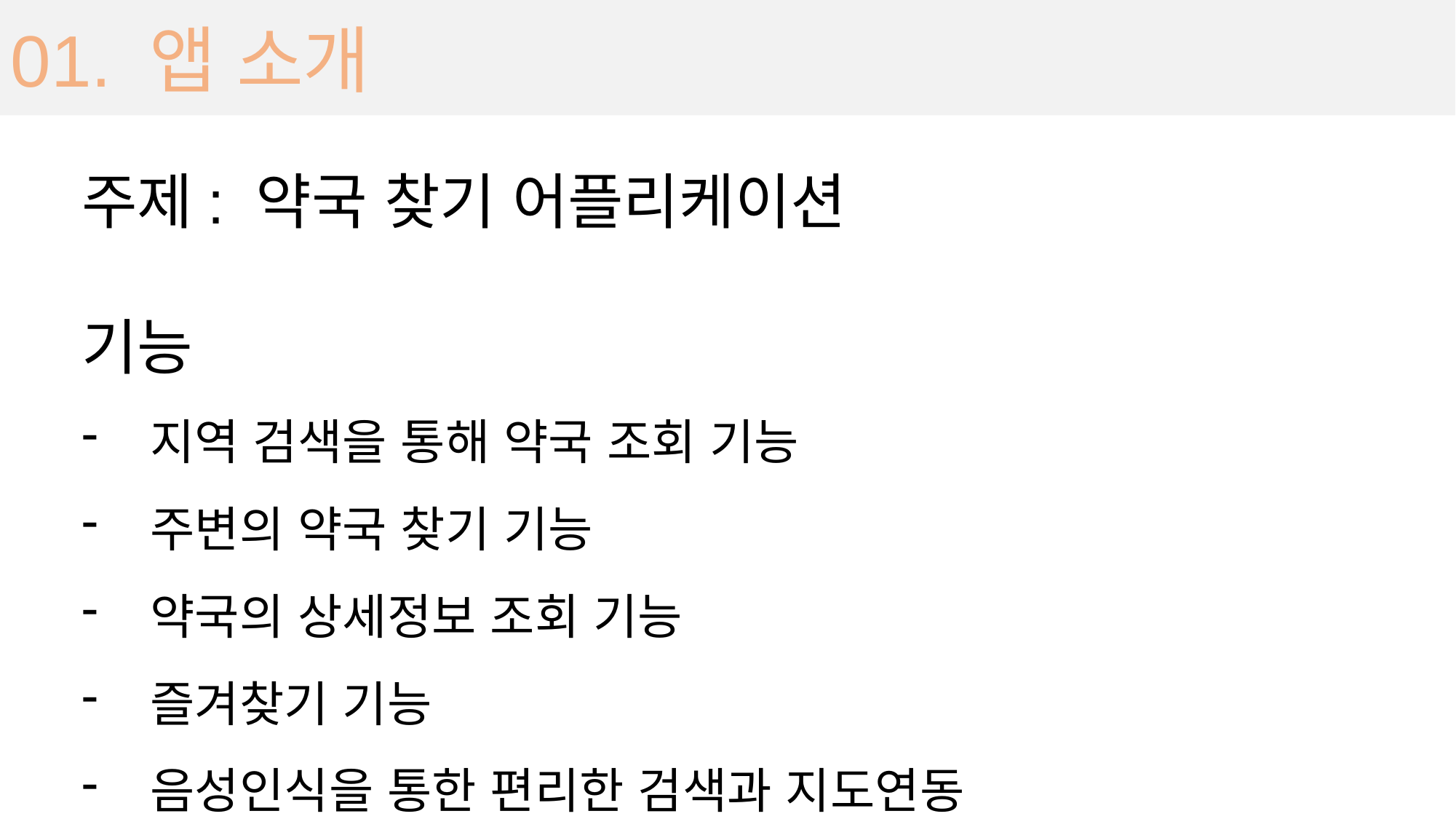

01. 앱 소개
주제: 약국 찾기 어플리케이션

기능
지역 검색을 통해 약국 조회 기능
주변의 약국 찾기 기능
약국의 상세정보 조회 기능
즐겨찾기 기능
음성인식을 통한 편리한 검색과 지도연동